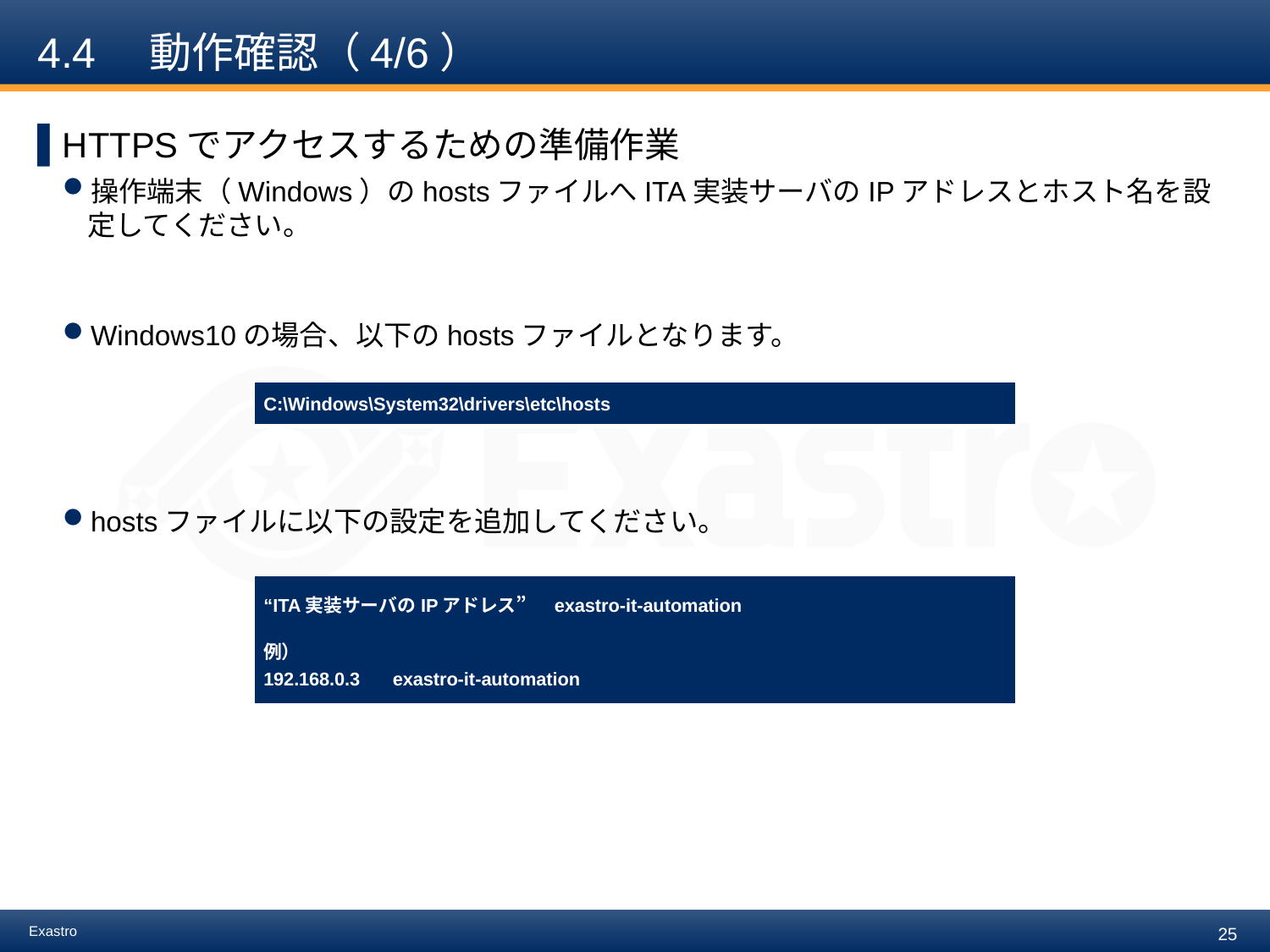

# 4.4　動作確認（4/6）
HTTPSでアクセスするための準備作業
操作端末（Windows）のhostsファイルへITA実装サーバのIPアドレスとホスト名を設定してください。
Windows10の場合、以下のhostsファイルとなります。

hostsファイルに以下の設定を追加してください。

| C:\Windows\System32\drivers\etc\hosts |
| --- |
| “ITA実装サーバのIPアドレス”　 exastro-it-automation 例） 192.168.0.3 　exastro-it-automation |
| --- |